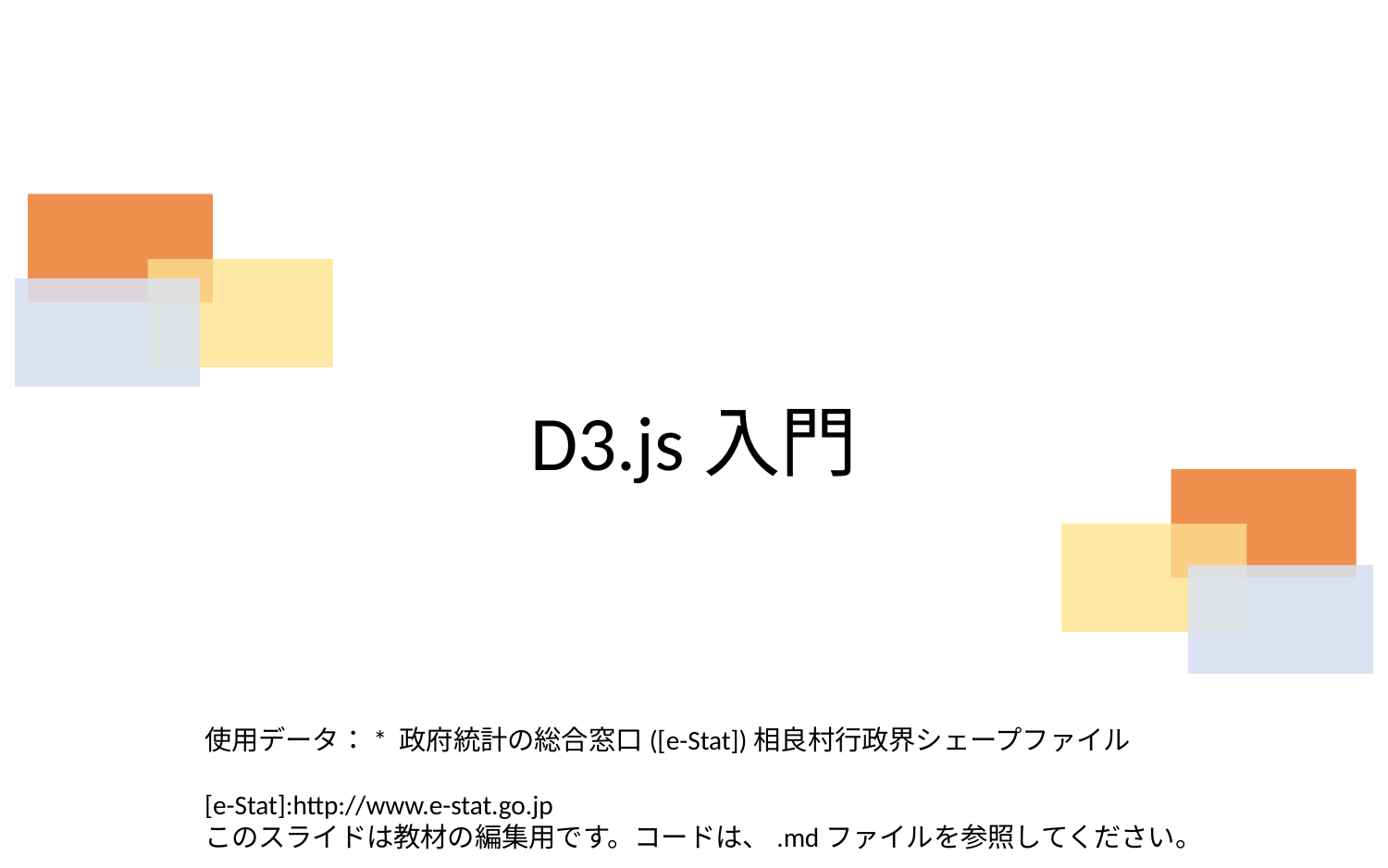

D3.js入門

使用データ：* 政府統計の総合窓口([e-Stat])相良村行政界シェープファイル

[e-Stat]:http://www.e-stat.go.jp
このスライドは教材の編集用です。コードは、.mdファイルを参照してください。